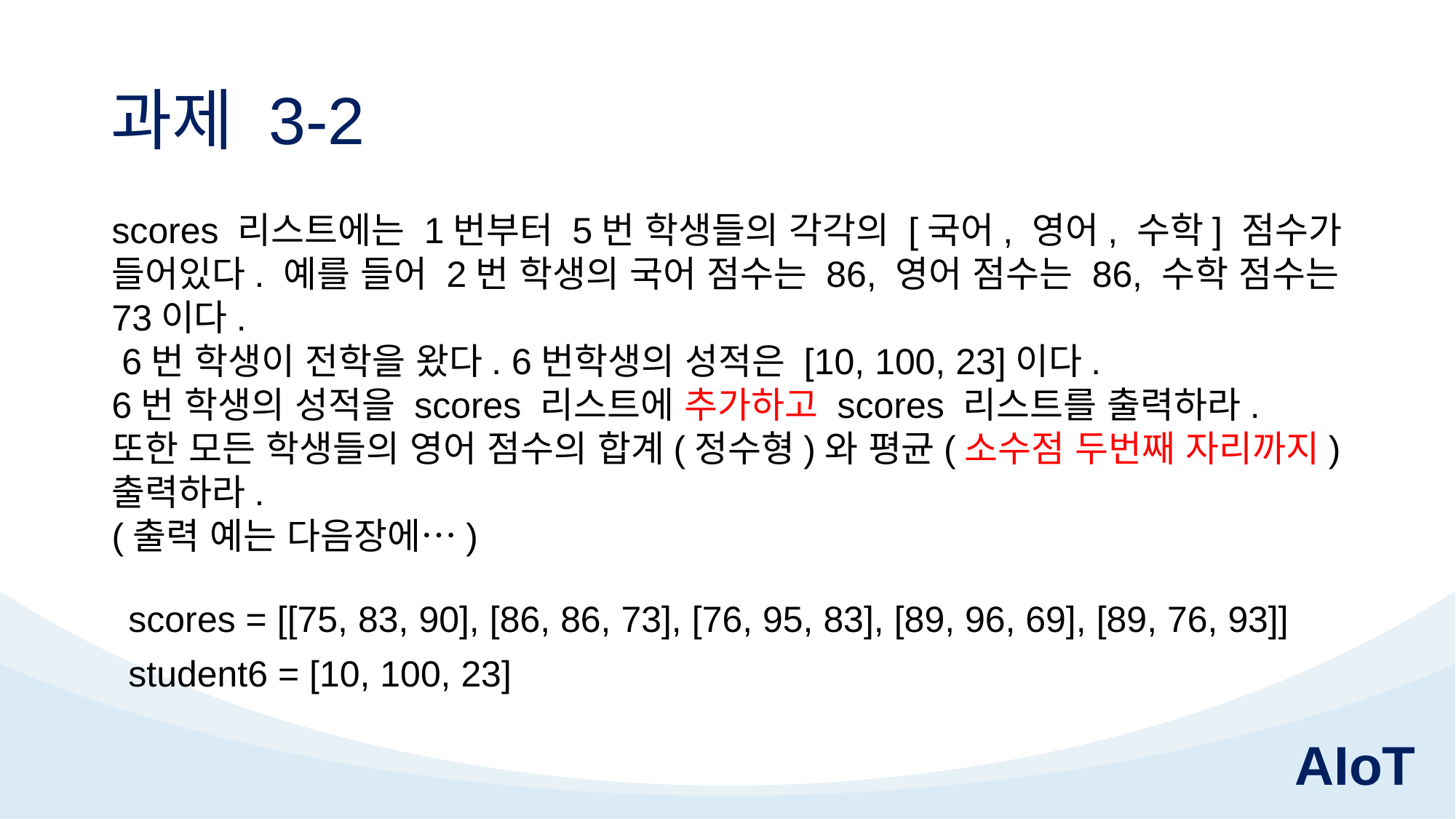

# 과제 3-2
scores 리스트에는 1번부터 5번 학생들의 각각의 [국어, 영어, 수학] 점수가 들어있다. 예를 들어 2번 학생의 국어 점수는 86, 영어 점수는 86, 수학 점수는 73이다.
 6번 학생이 전학을 왔다. 6번학생의 성적은 [10, 100, 23]이다.
6번 학생의 성적을 scores 리스트에 추가하고 scores 리스트를 출력하라. 또한 모든 학생들의 영어 점수의 합계(정수형)와 평균(소수점 두번째 자리까지) 출력하라.
(출력 예는 다음장에…)

scores = [[75, 83, 90], [86, 86, 73], [76, 95, 83], [89, 96, 69], [89, 76, 93]]
student6 = [10, 100, 23]